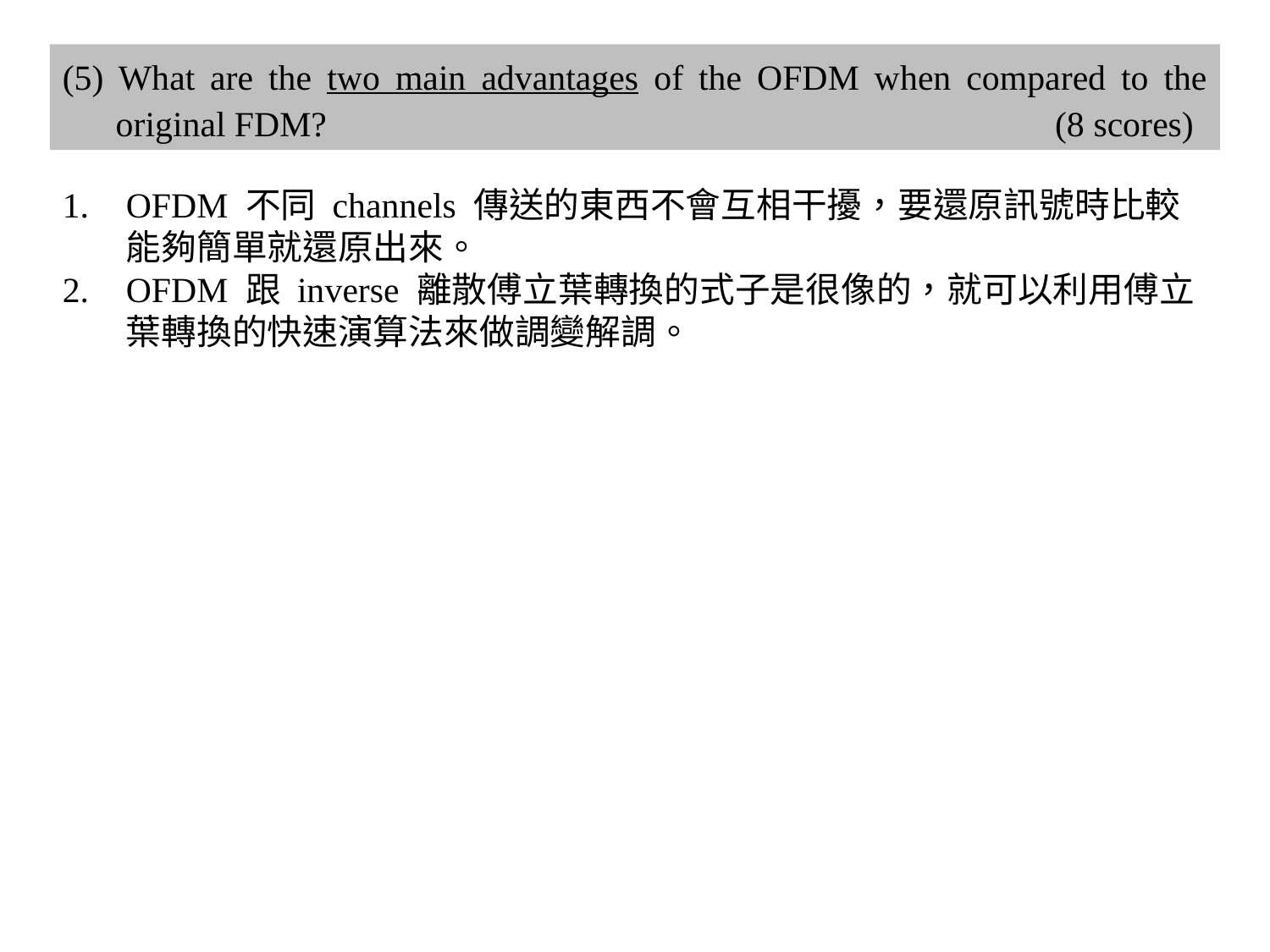

(5) What are the two main advantages of the OFDM when compared to the
      original FDM?                                                                                  (8 scores)
OFDM 不同 channels 傳送的東西不會互相干擾，要還原訊號時比較能夠簡單就還原出來。
OFDM 跟 inverse 離散傅立葉轉換的式子是很像的，就可以利用傅立葉轉換的快速演算法來做調變解調。